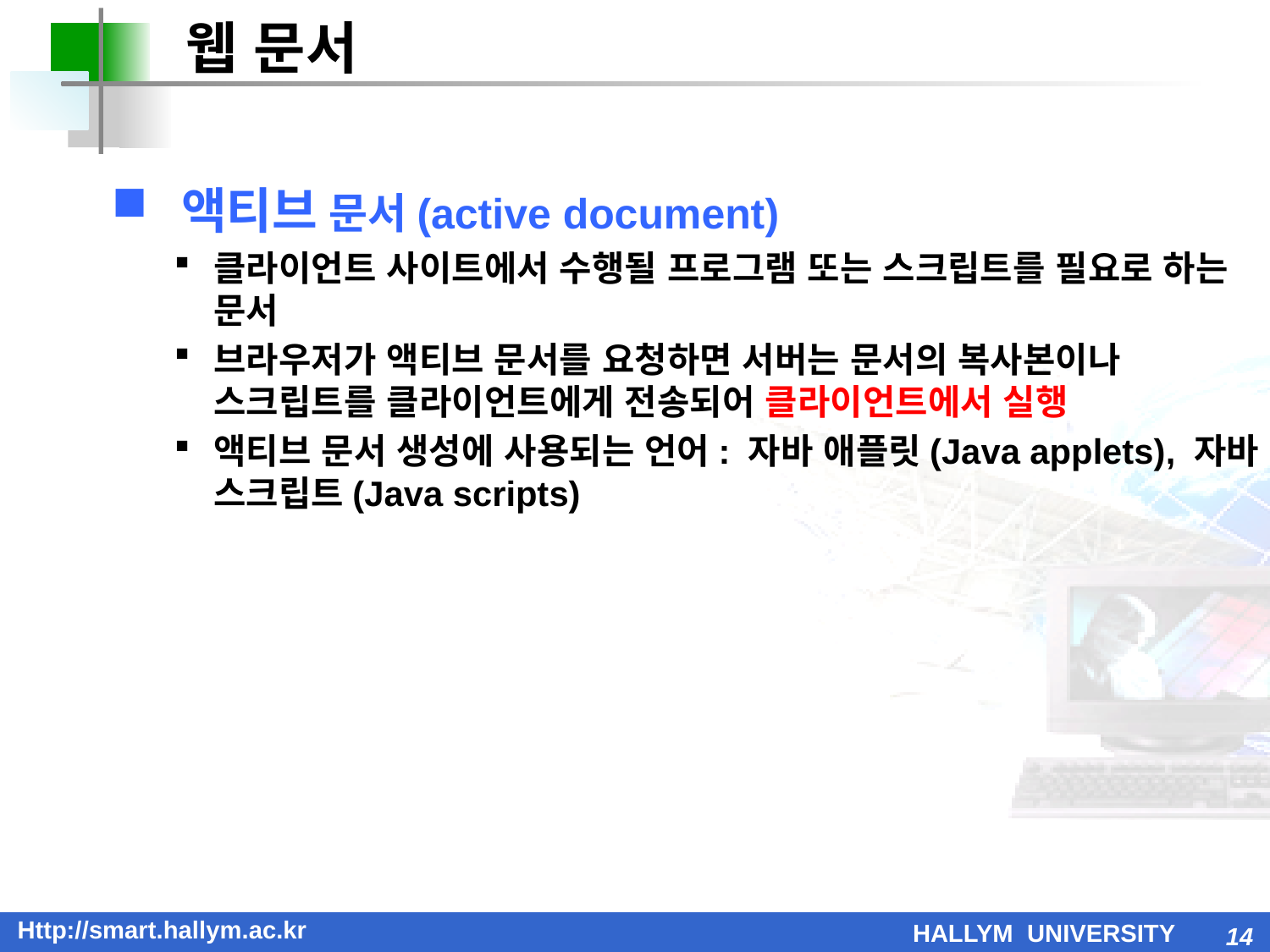

웹 문서

 액티브 문서(active document)
클라이언트 사이트에서 수행될 프로그램 또는 스크립트를 필요로 하는 문서
브라우저가 액티브 문서를 요청하면 서버는 문서의 복사본이나 스크립트를 클라이언트에게 전송되어 클라이언트에서 실행
액티브 문서 생성에 사용되는 언어: 자바 애플릿(Java applets), 자바 스크립트(Java scripts)

14